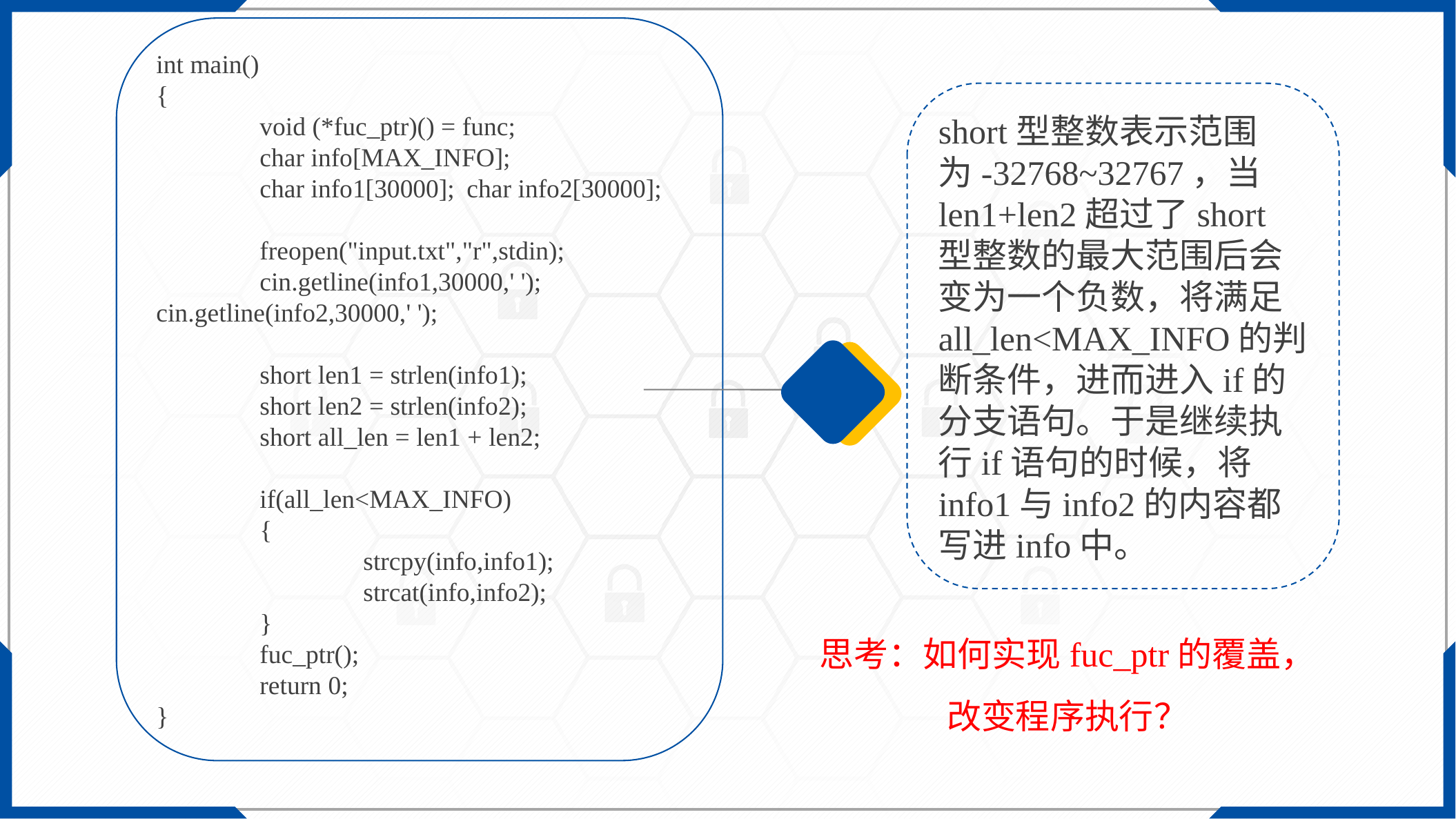

int main()
{
	void (*fuc_ptr)() = func;
	char info[MAX_INFO];
	char info1[30000];	char info2[30000];

	freopen("input.txt","r",stdin);
	cin.getline(info1,30000,' '); 	cin.getline(info2,30000,' ');

	short len1 = strlen(info1);
	short len2 = strlen(info2);
	short all_len = len1 + len2;

	if(all_len<MAX_INFO)
	{
		strcpy(info,info1);
		strcat(info,info2);
	}
	fuc_ptr();
	return 0;
}
short型整数表示范围为-32768~32767，当len1+len2超过了short型整数的最大范围后会变为一个负数，将满足all_len<MAX_INFO的判断条件，进而进入if的分支语句。于是继续执行if语句的时候，将info1与info2的内容都写进info中。

思考：如何实现fuc_ptr的覆盖，改变程序执行？